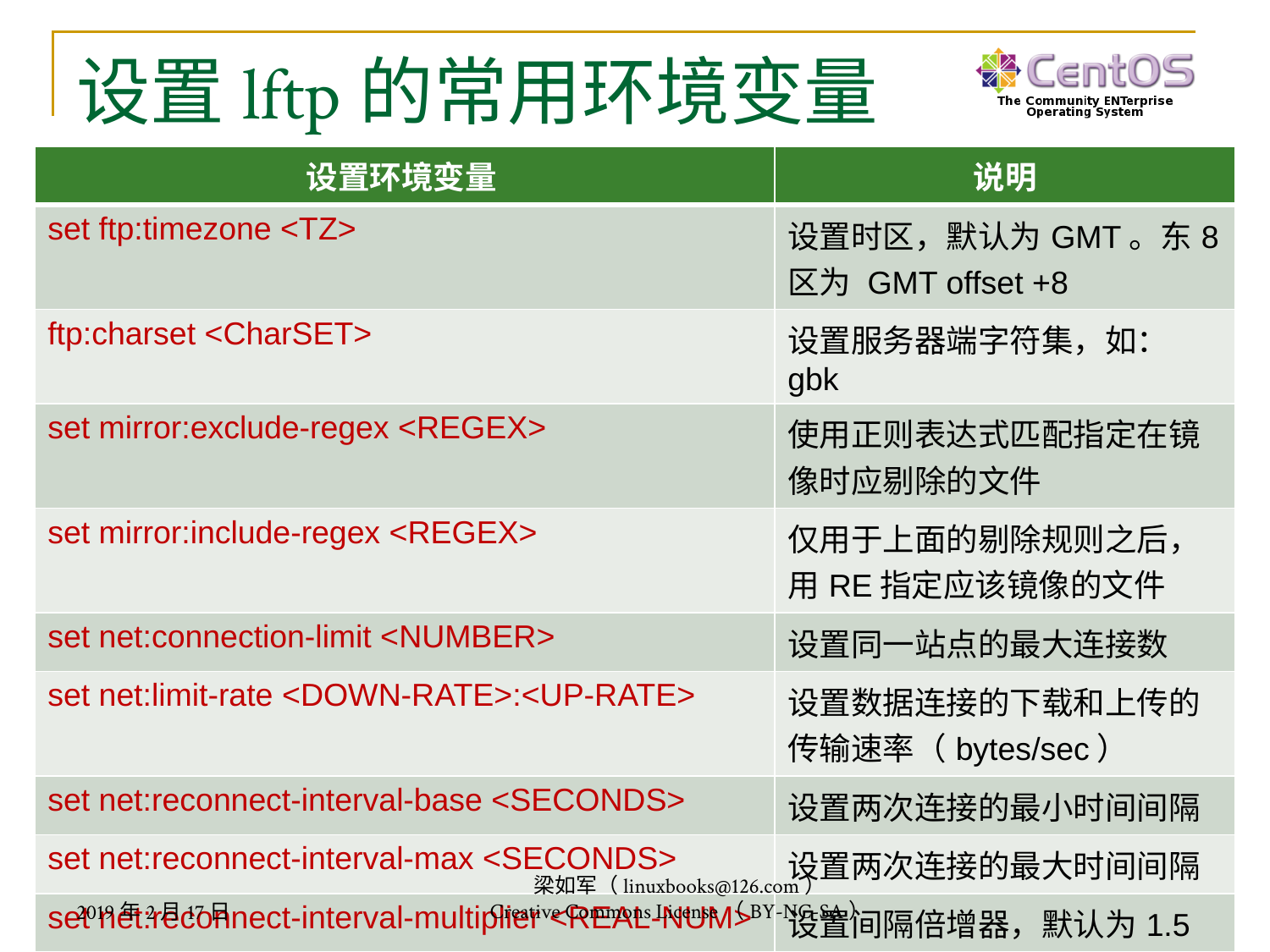

# 设置lftp的常用环境变量
| 设置环境变量 | 说明 |
| --- | --- |
| set ftp:timezone <TZ> | 设置时区，默认为GMT。东8区为 GMT offset +8 |
| ftp:charset <CharSET> | 设置服务器端字符集，如：gbk |
| set mirror:exclude-regex <REGEX> | 使用正则表达式匹配指定在镜像时应剔除的文件 |
| set mirror:include-regex <REGEX> | 仅用于上面的剔除规则之后，用RE指定应该镜像的文件 |
| set net:connection-limit <NUMBER> | 设置同一站点的最大连接数 |
| set net:limit-rate <DOWN-RATE>:<UP-RATE> | 设置数据连接的下载和上传的传输速率（bytes/sec） |
| set net:reconnect-interval-base <SECONDS> | 设置两次连接的最小时间间隔 |
| set net:reconnect-interval-max <SECONDS> | 设置两次连接的最大时间间隔 |
| set net:reconnect-interval-multiplier <REAL-NUM> | 设置间隔倍增器，默认为1.5 |
梁如军（linuxbooks@126.com）
Creative Commons License（BY-NC-SA）
2019年2月17日
63